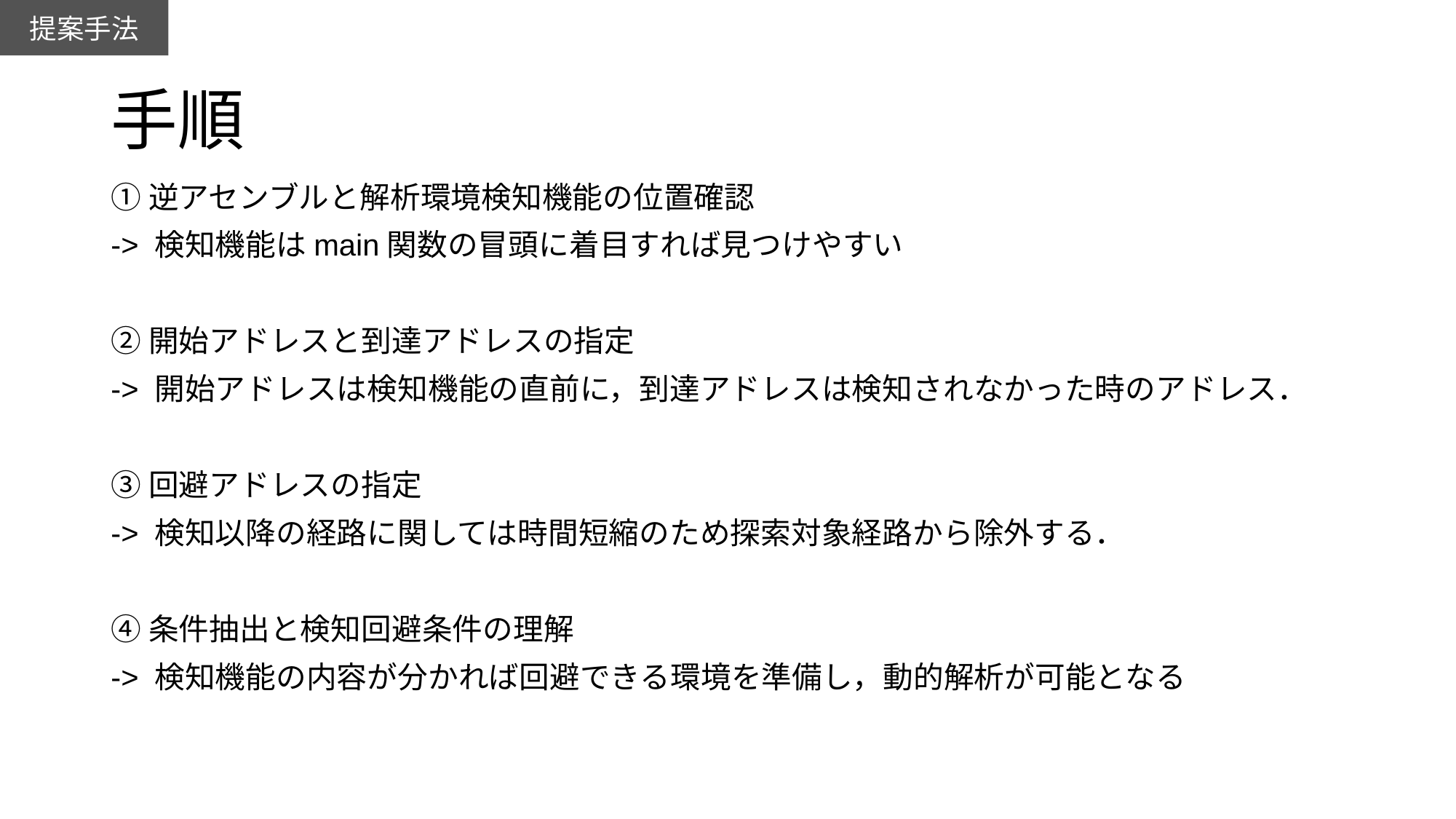

提案手法
# 手順
①逆アセンブルと解析環境検知機能の位置確認
-> 検知機能はmain関数の冒頭に着目すれば見つけやすい

②開始アドレスと到達アドレスの指定
-> 開始アドレスは検知機能の直前に，到達アドレスは検知されなかった時のアドレス．

③回避アドレスの指定
-> 検知以降の経路に関しては時間短縮のため探索対象経路から除外する．

④条件抽出と検知回避条件の理解
-> 検知機能の内容が分かれば回避できる環境を準備し，動的解析が可能となる